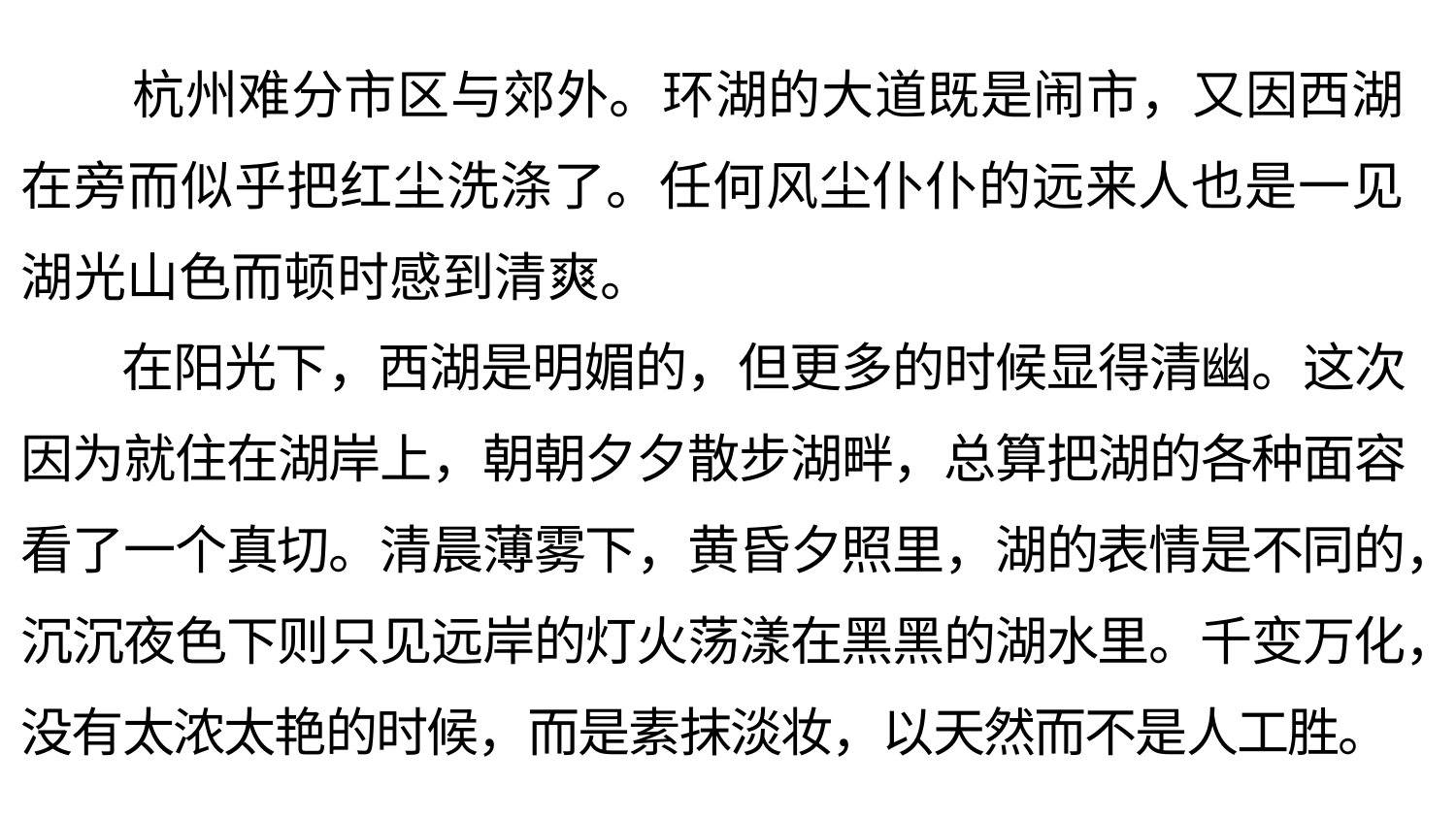

杭州难分市区与郊外。环湖的大道既是闹市，又因西湖在旁而似乎把红尘洗涤了。任何风尘仆仆的远来人也是一见湖光山色而顿时感到清爽。
        在阳光下，西湖是明媚的，但更多的时候显得清幽。这次因为就住在湖岸上，朝朝夕夕散步湖畔，总算把湖的各种面容看了一个真切。清晨薄雾下，黄昏夕照里，湖的表情是不同的，沉沉夜色下则只见远岸的灯火荡漾在黑黑的湖水里。千变万化，没有太浓太艳的时候，而是素抹淡妆，以天然而不是人工胜。